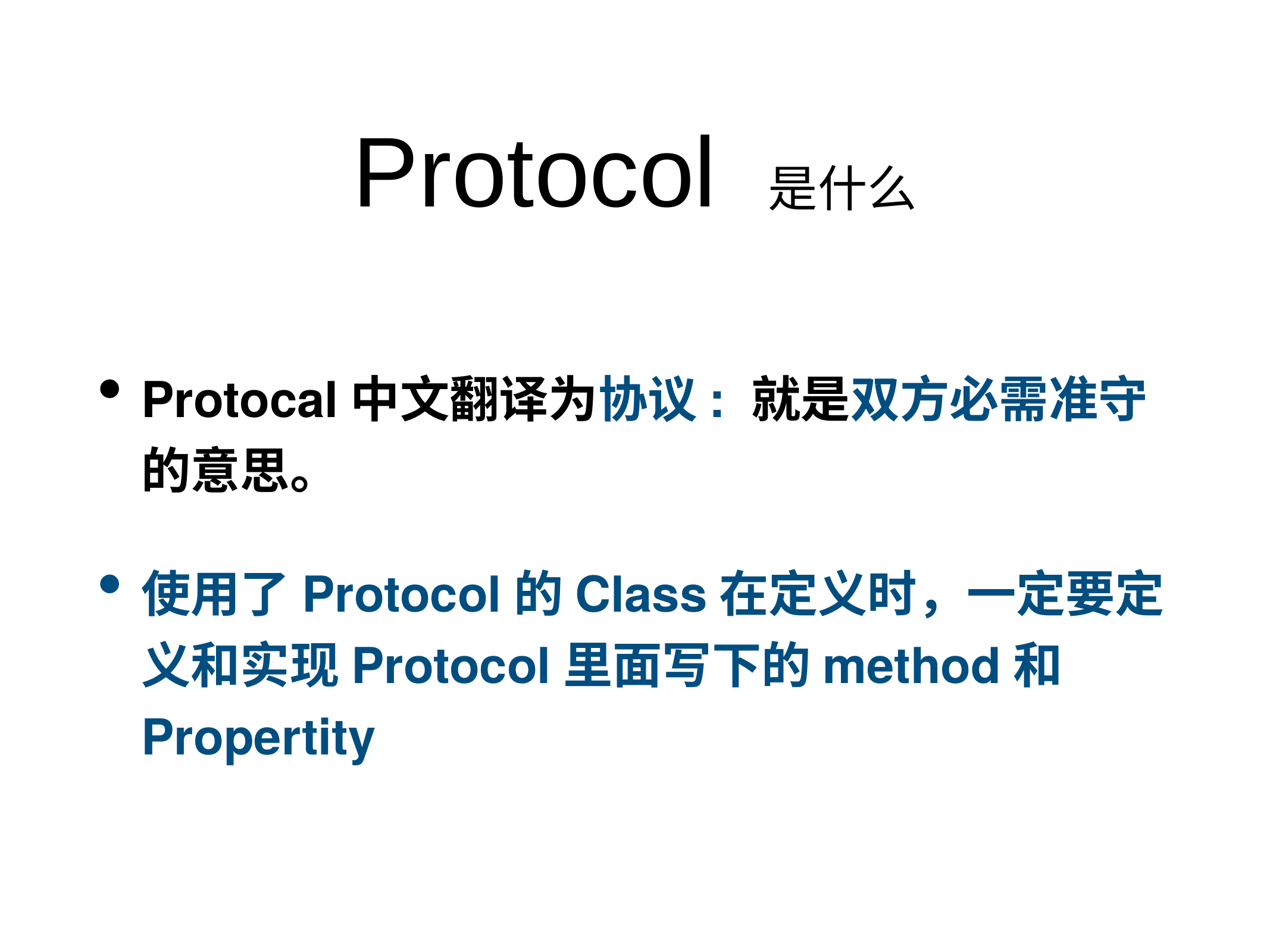

# Protocol 是什么
Protocal中文翻译为协议: 就是双方必需准守的意思。
使用了Protocol的Class在定义时，一定要定义和实现Protocol里面写下的method和Propertity